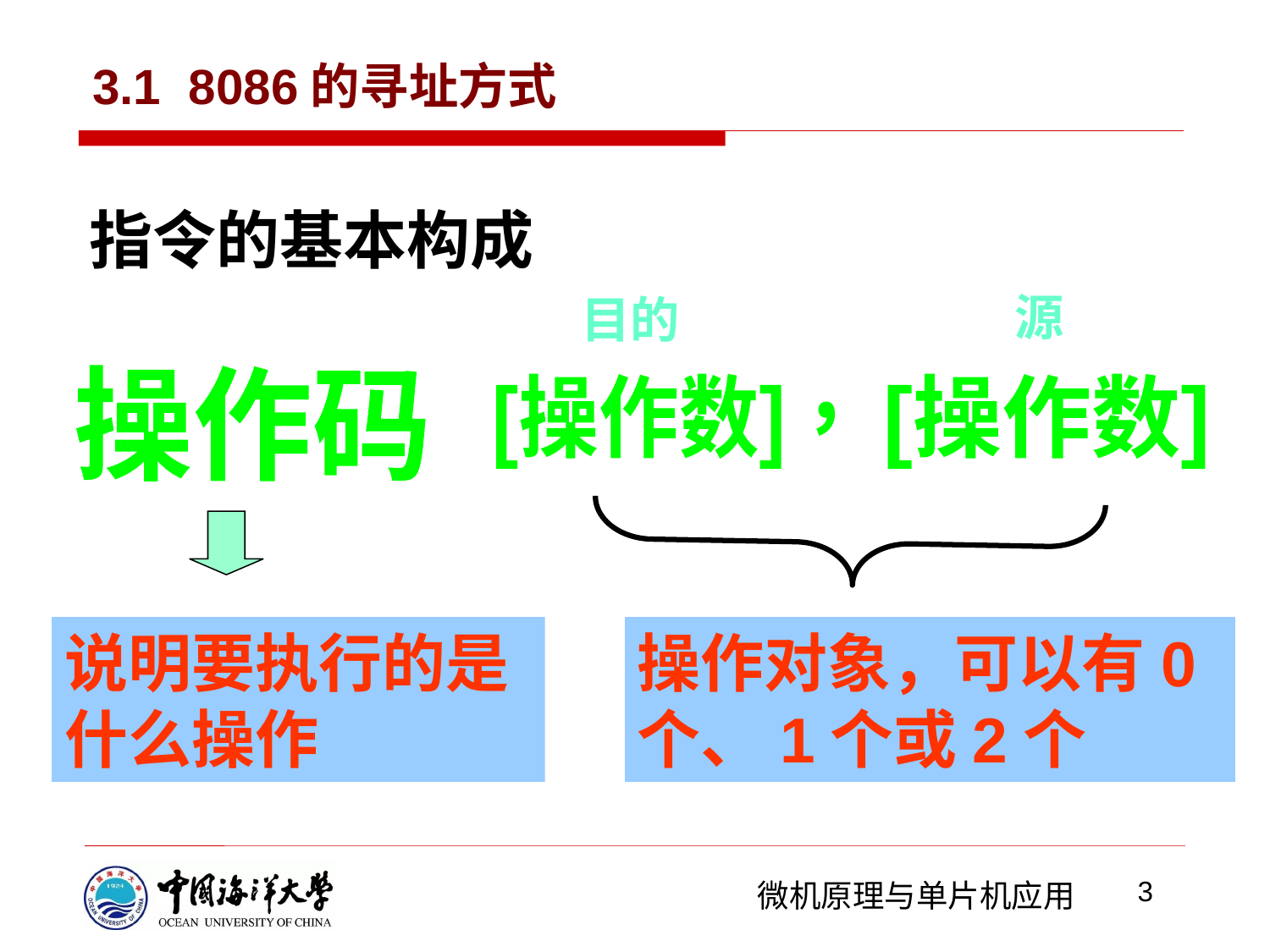

# 3.1  8086的寻址方式

指令的基本构成
源

目的
操作码
[操作数]，
[操作数]

说明要执行的是什么操作
操作对象，可以有0个、1个或2个
3